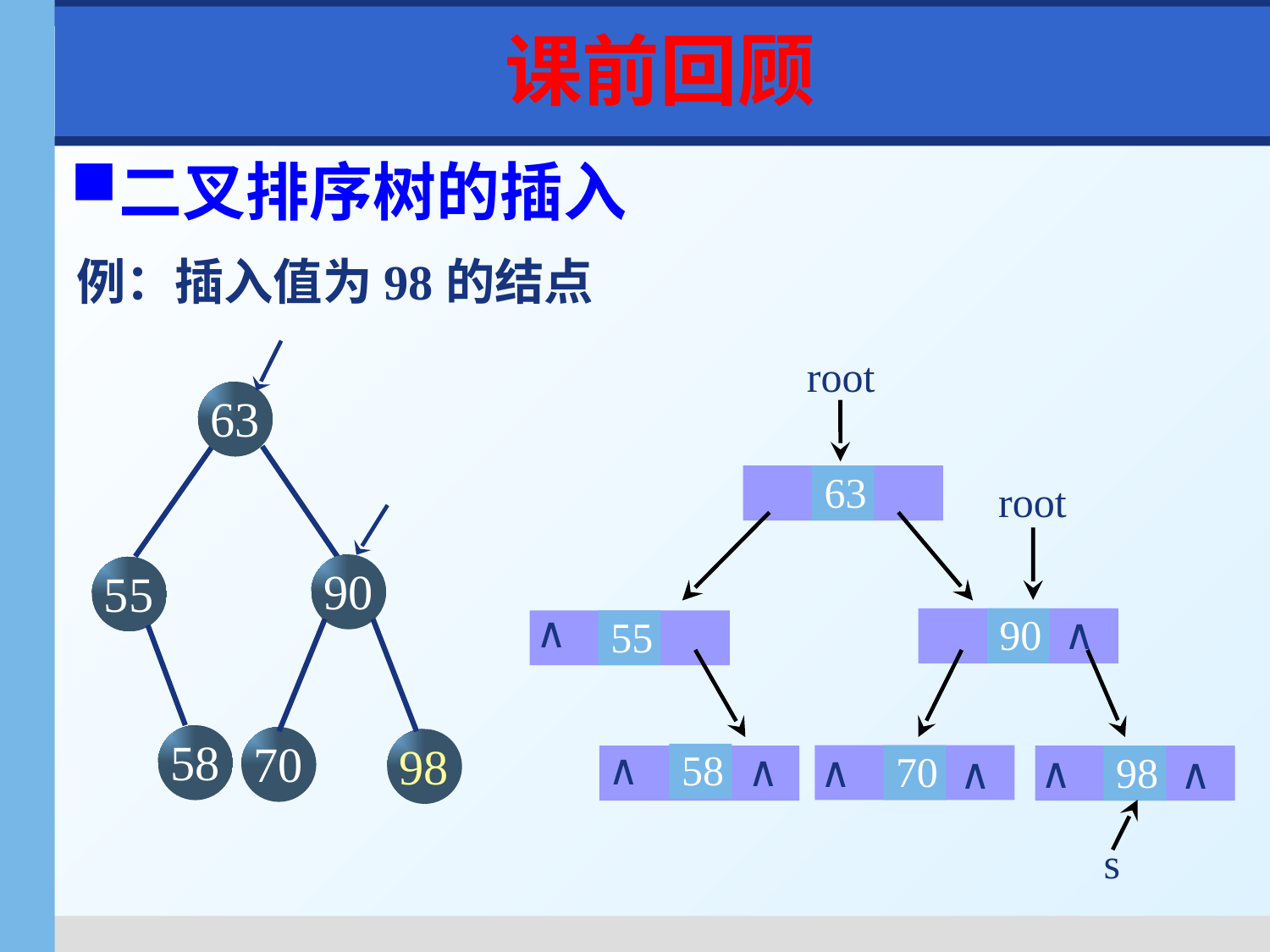

课前回顾
二叉排序树的插入
例：插入值为98的结点

root

63

63
root

90
55
∧
∧

90

55

98

58
70
∧
∧
∧
58
∧

70
∧

98
∧

s